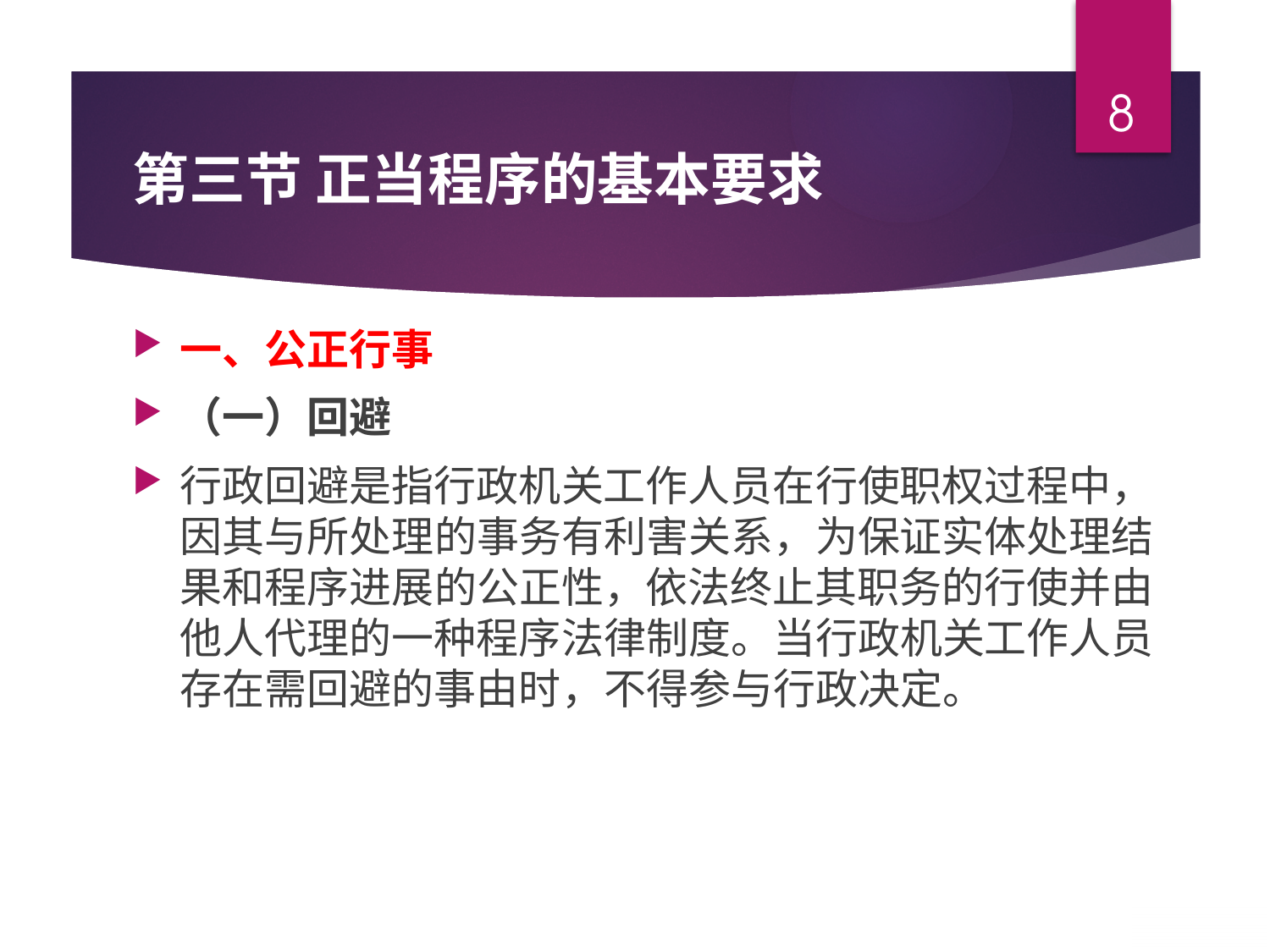

8
# 第三节 正当程序的基本要求
一、公正行事
（一）回避
行政回避是指行政机关工作人员在行使职权过程中，因其与所处理的事务有利害关系，为保证实体处理结果和程序进展的公正性，依法终止其职务的行使并由他人代理的一种程序法律制度。当行政机关工作人员存在需回避的事由时，不得参与行政决定。